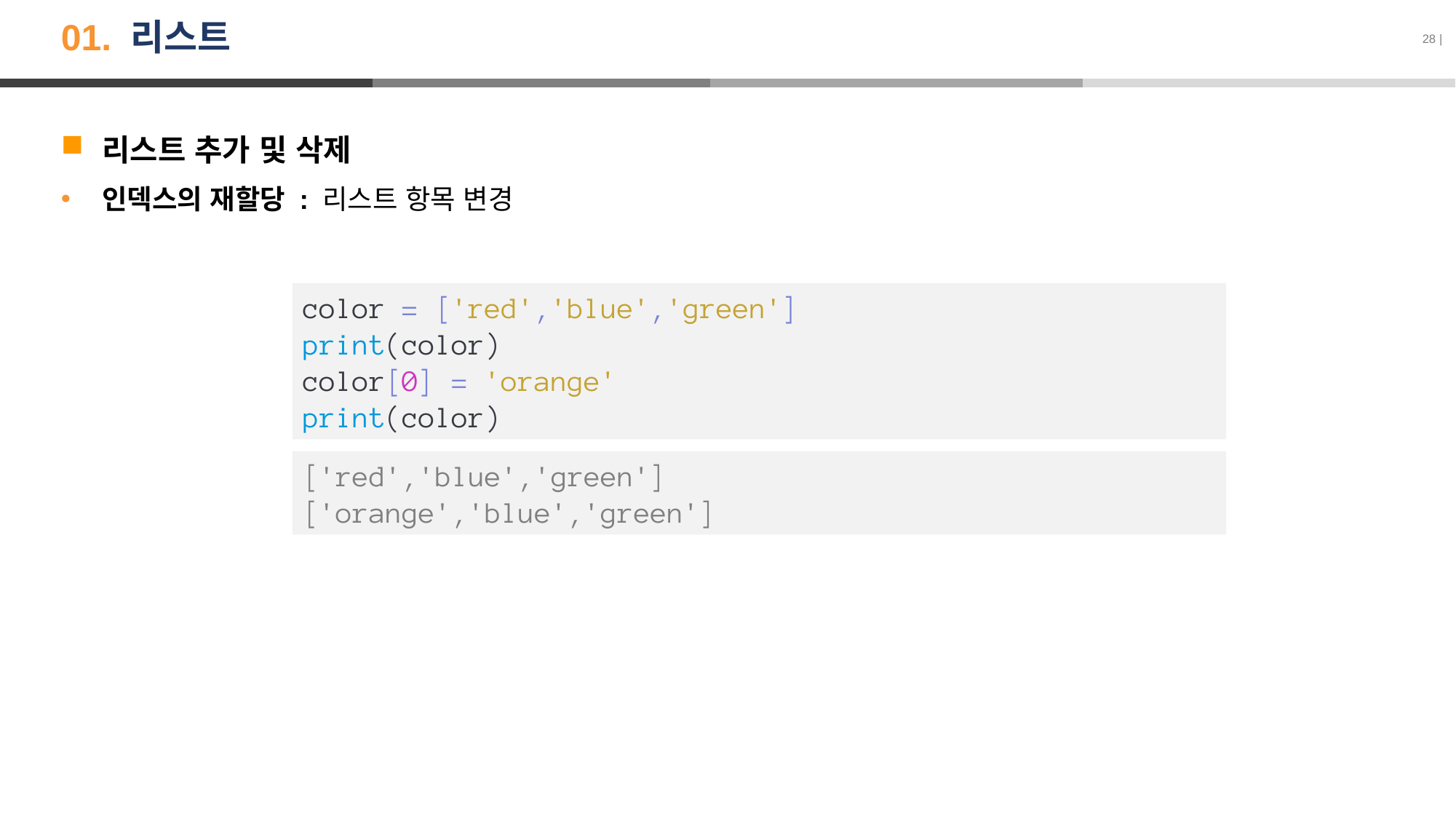

# 01. 리스트
28 |
리스트 추가 및 삭제

인덱스의 재할당 : 리스트 항목 변경
color = ['red','blue','green']
print(color)
color[0] = 'orange'
print(color)
['red','blue','green']
['orange','blue','green']